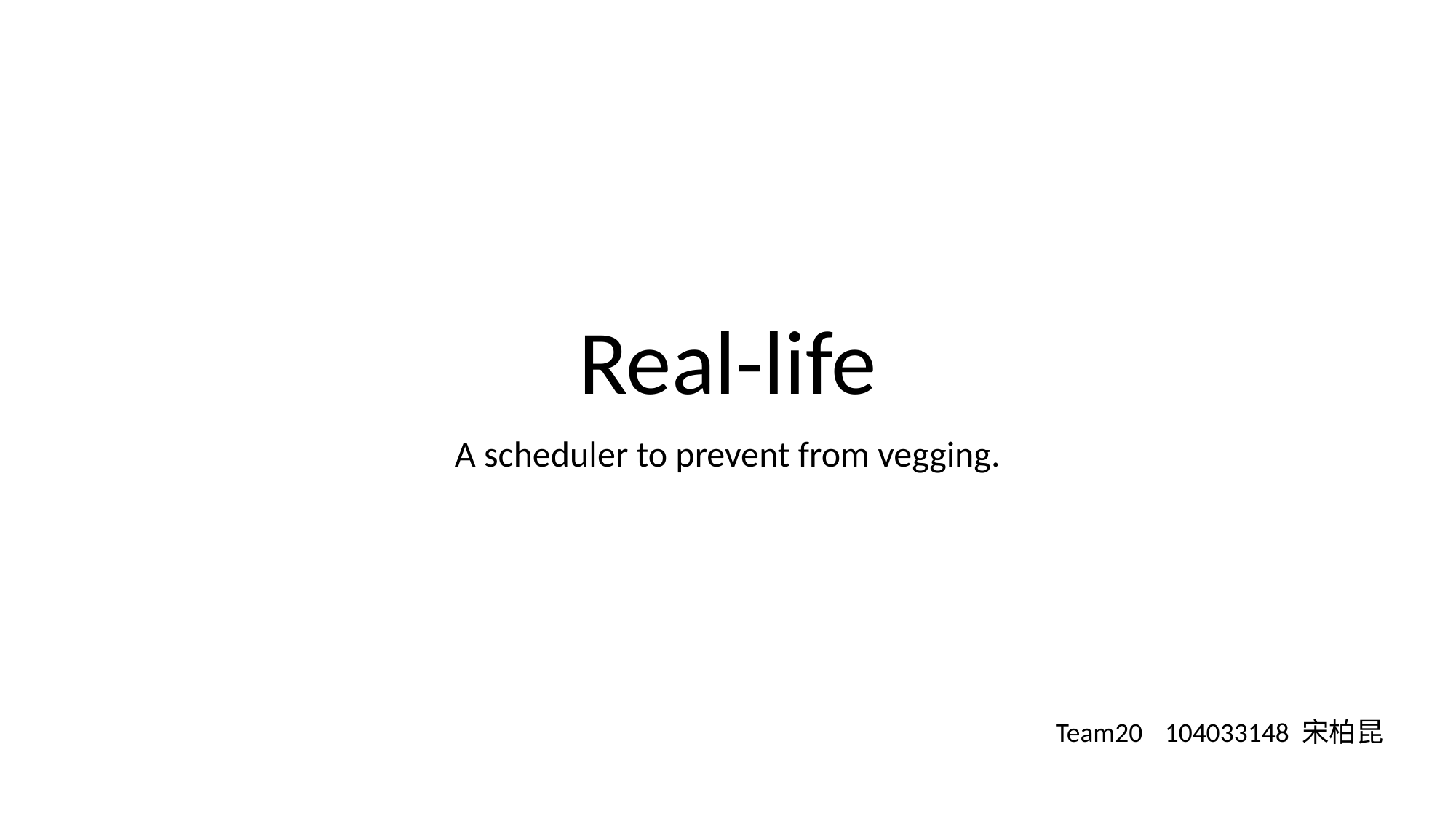

# Real-life
A scheduler to prevent from vegging.
Team20 	104033148 宋柏昆